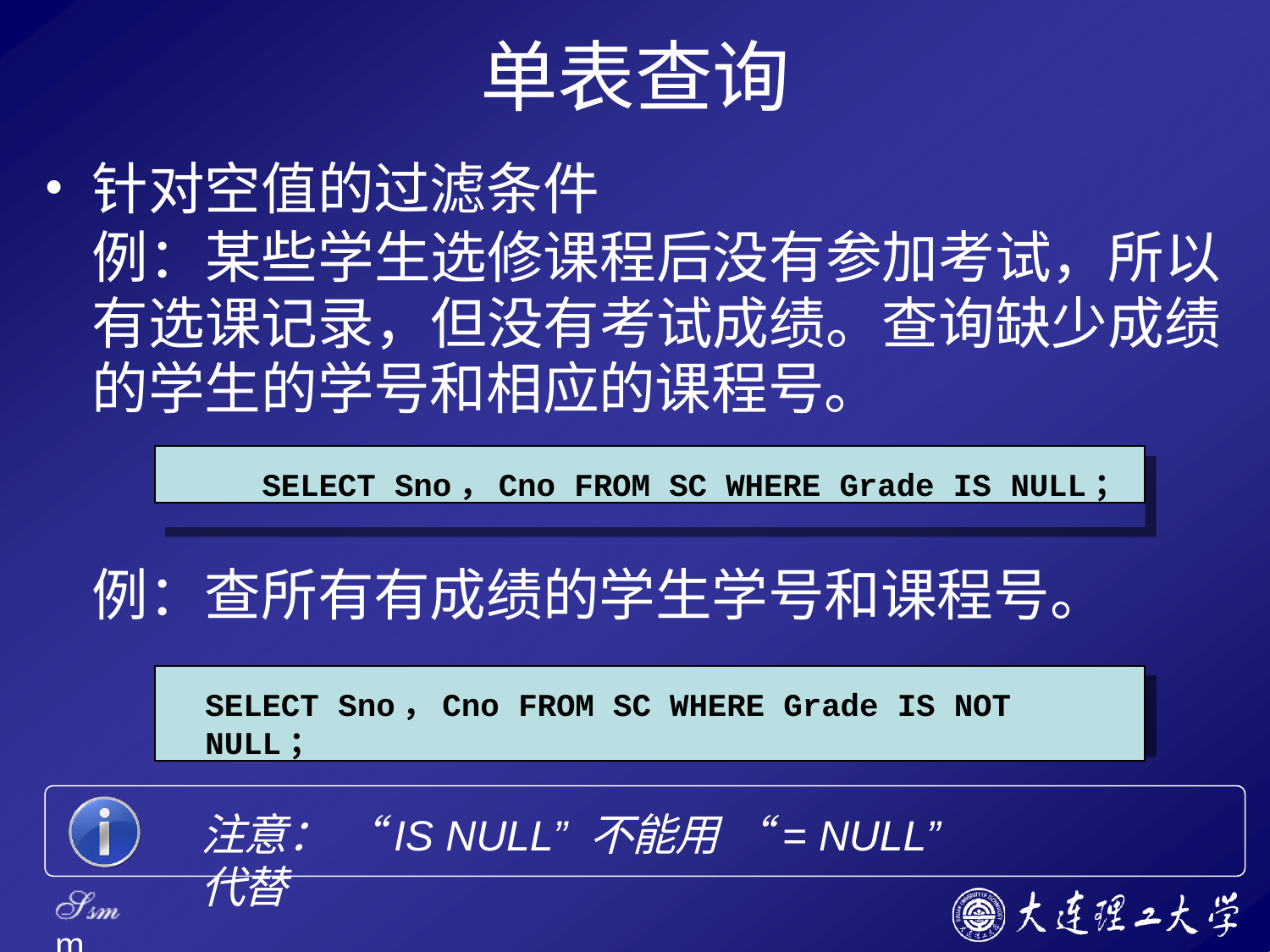

# 单表查询
针对空值的过滤条件
例：某些学生选修课程后没有参加考试，所以 有选课记录，但没有考试成绩。查询缺少成绩 的学生的学号和相应的课程号。
SELECT Sno，Cno FROM SC WHERE Grade IS NULL；

例：查所有有成绩的学生学号和课程号。
SELECT Sno，Cno FROM SC WHERE Grade IS NOT NULL；

注意： “IS NULL” 不能用 “= NULL” 代替

Ssm